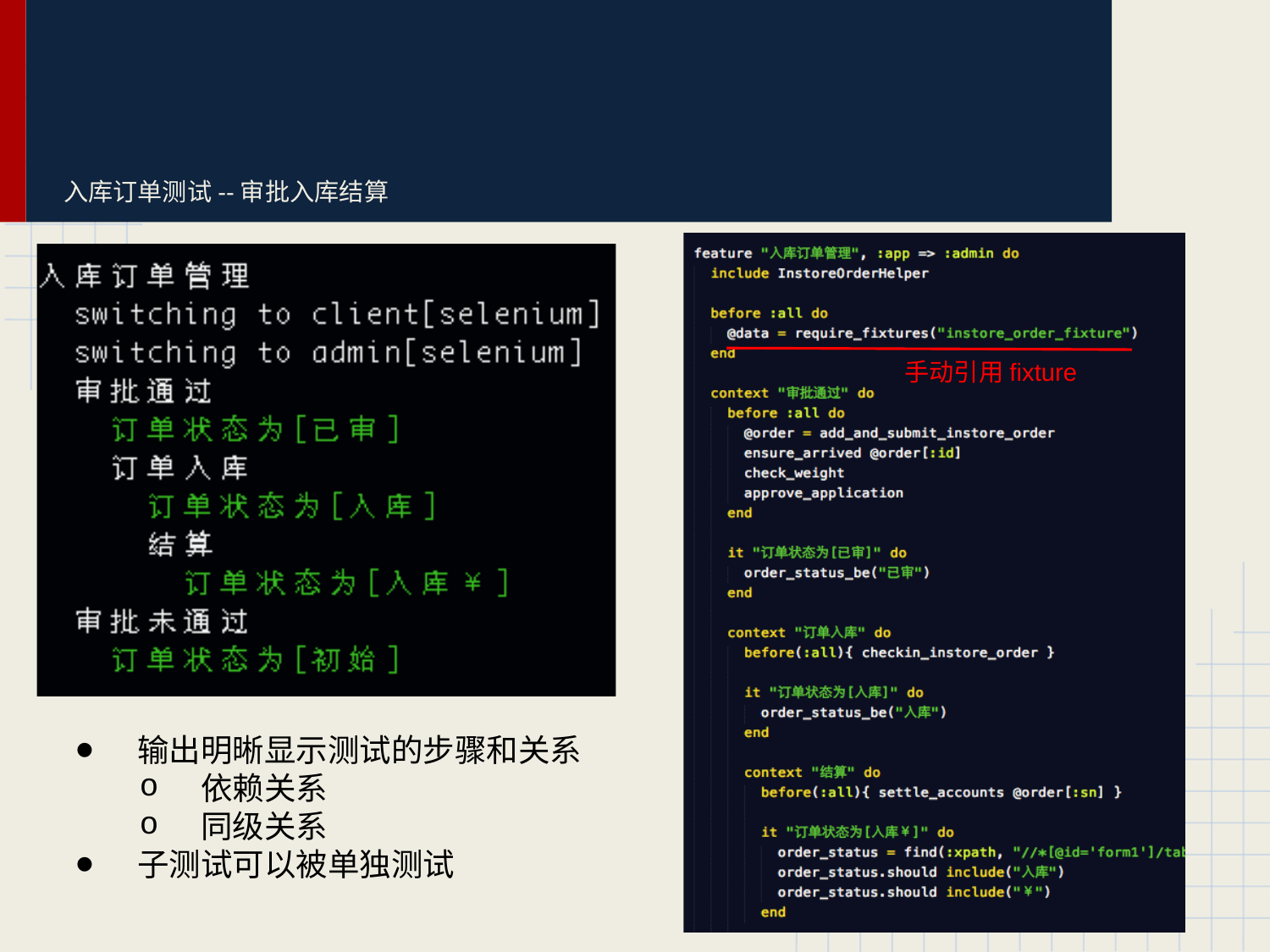

# 入库订单测试--审批入库结算

手动引用fixture

输出明晰显示测试的步骤和关系
依赖关系
同级关系
子测试可以被单独测试